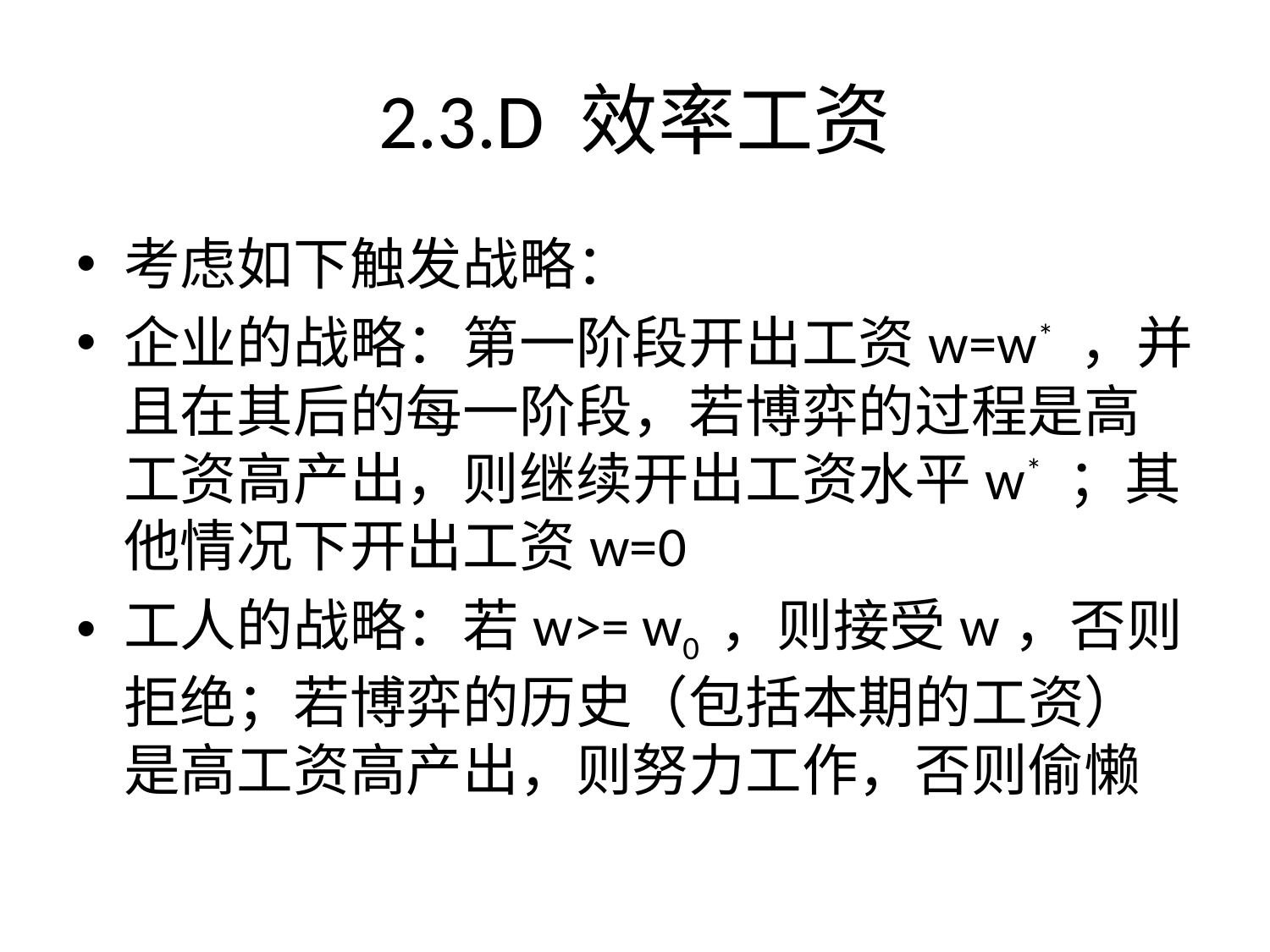

2.3.D 效率工资
考虑如下触发战略：
企业的战略：第一阶段开出工资w=w* ，并且在其后的每一阶段，若博弈的过程是高工资高产出，则继续开出工资水平w* ；其他情况下开出工资w=0
工人的战略：若w>= w0 ，则接受w，否则拒绝；若博弈的历史（包括本期的工资）是高工资高产出，则努力工作，否则偷懒